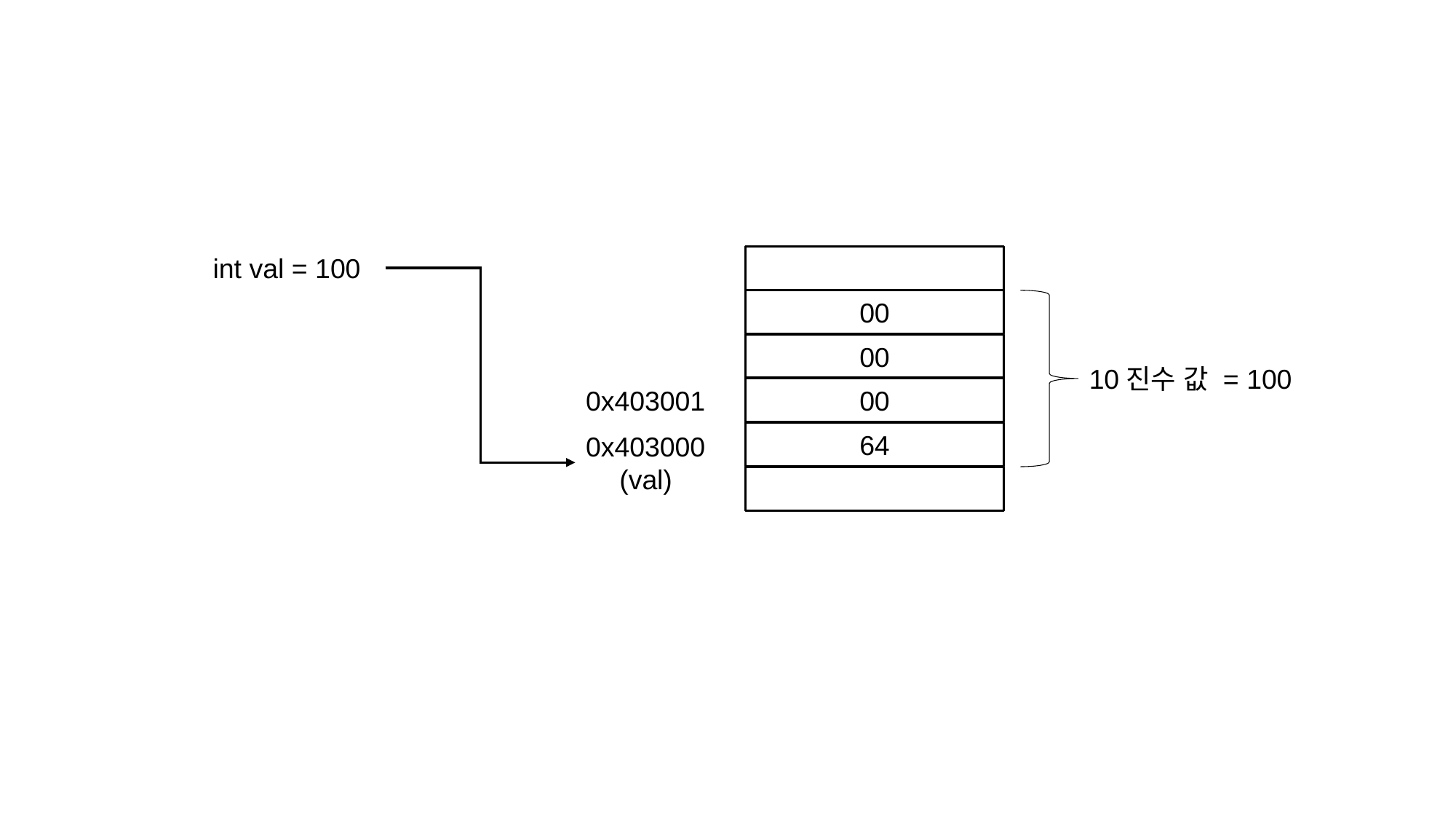

int val = 100

00

00
10진수 값 = 100
0x403001
00
64
0x403000
(val)